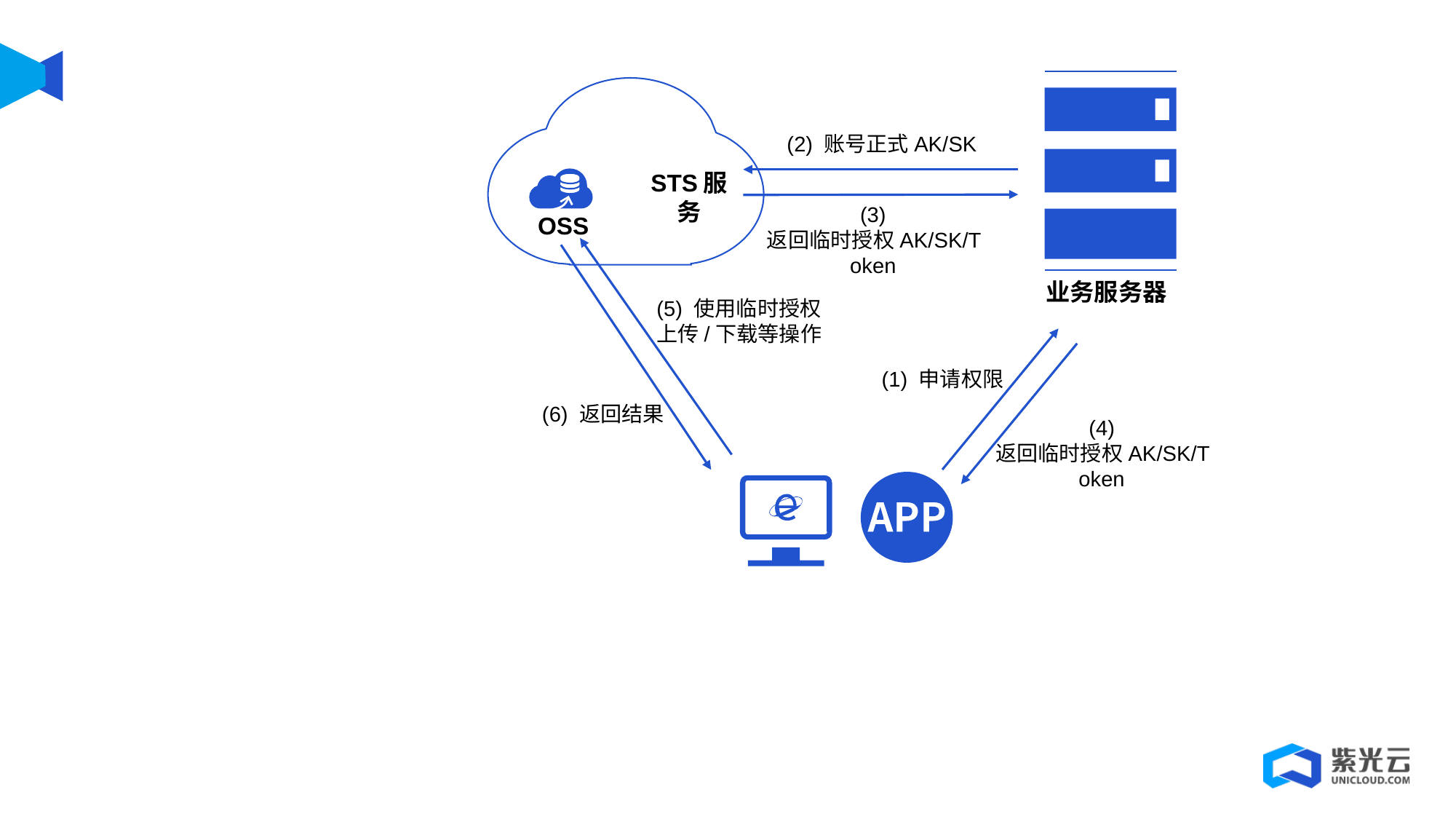

(2) 账号正式AK/SK
STS服务

(3) 返回临时授权AK/SK/Token
OSS
业务服务器
(5) 使用临时授权
上传/下载等操作
(1) 申请权限
(6) 返回结果
(4) 返回临时授权AK/SK/Token